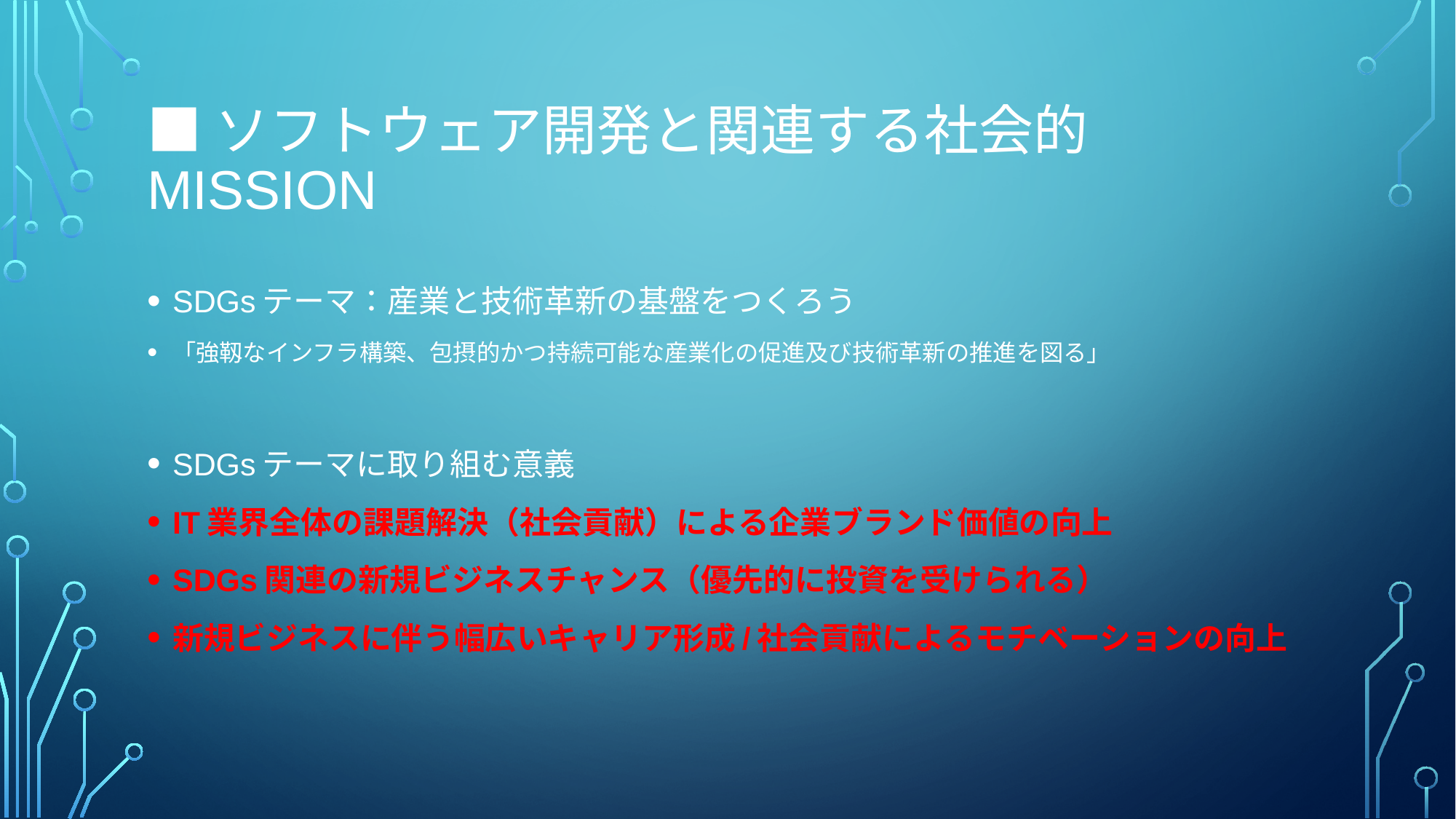

# ■ソフトウェア開発と関連する社会的MISSION
SDGsテーマ：産業と技術革新の基盤をつくろう
「強靱なインフラ構築、包摂的かつ持続可能な産業化の促進及び技術革新の推進を図る」

SDGsテーマに取り組む意義
IT業界全体の課題解決（社会貢献）による企業ブランド価値の向上
SDGs関連の新規ビジネスチャンス（優先的に投資を受けられる）
新規ビジネスに伴う幅広いキャリア形成/社会貢献によるモチベーションの向上